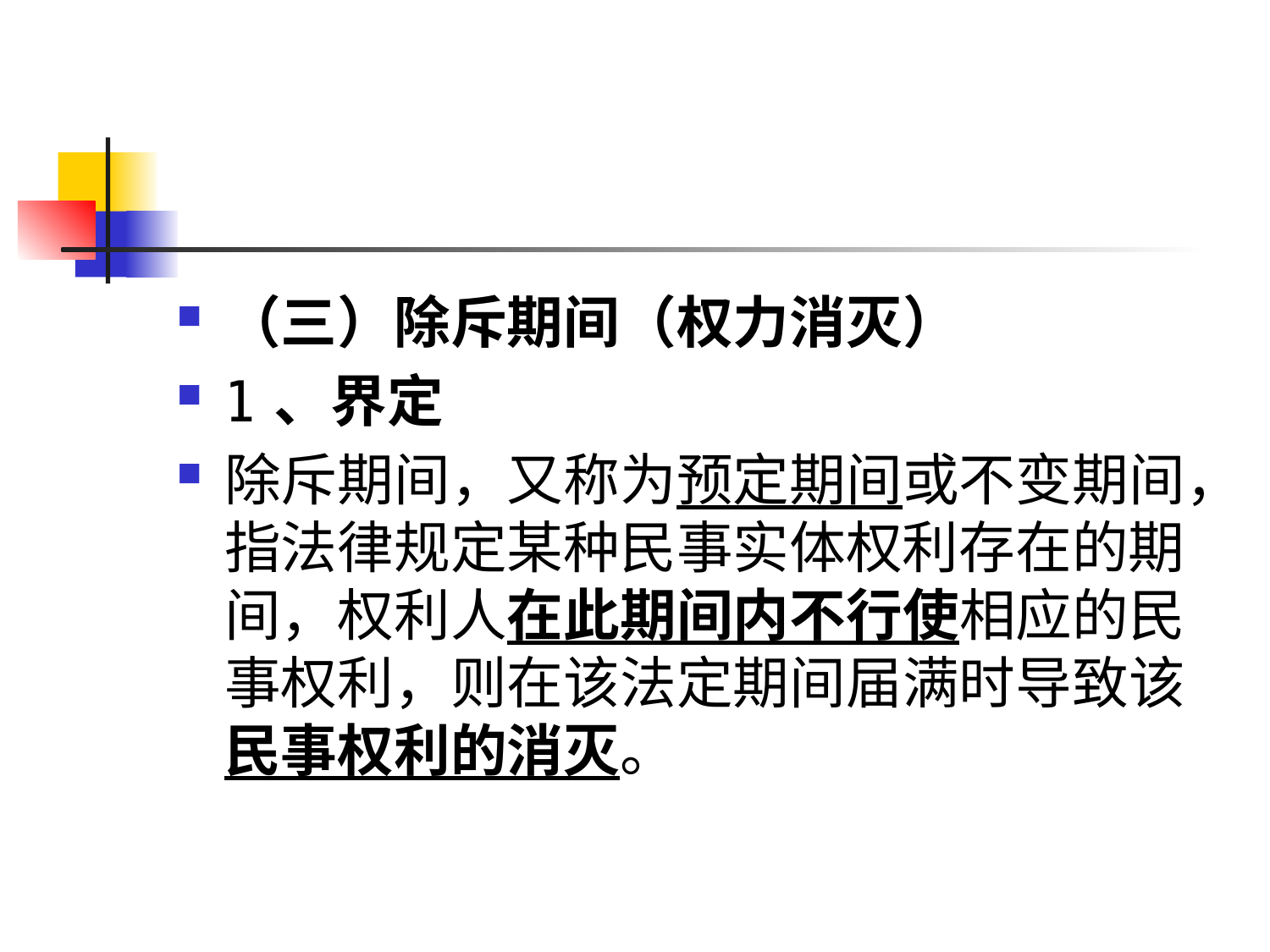

#
（三）除斥期间（权力消灭）
1、界定
除斥期间，又称为预定期间或不变期间，指法律规定某种民事实体权利存在的期间，权利人在此期间内不行使相应的民事权利，则在该法定期间届满时导致该民事权利的消灭。